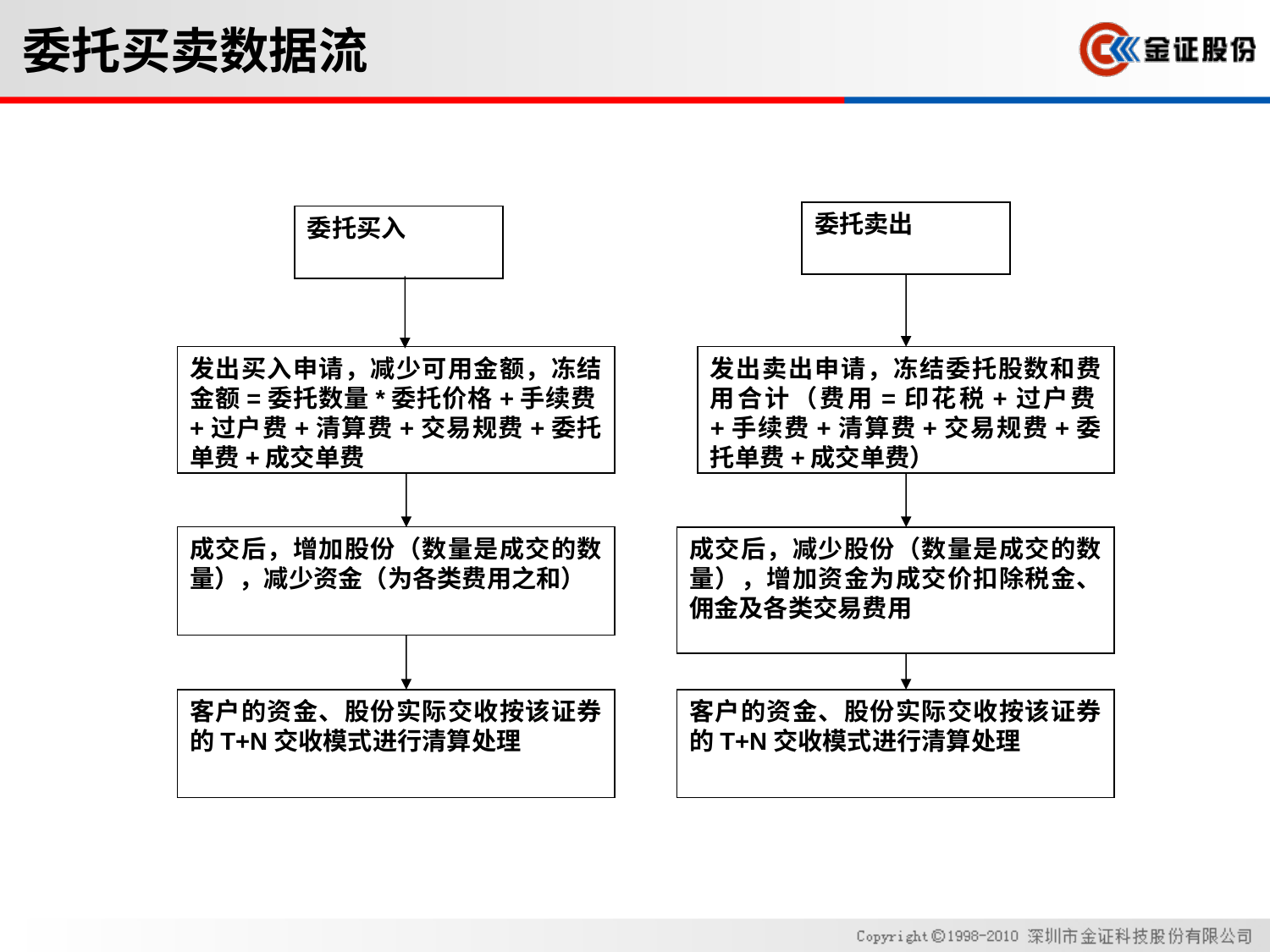

# 委托买卖数据流

委托卖出
委托买入

发出买入申请，减少可用金额，冻结金额=委托数量*委托价格+手续费+过户费+清算费+交易规费+委托单费+成交单费
发出卖出申请，冻结委托股数和费用合计（费用=印花税+过户费+手续费+清算费+交易规费+委托单费+成交单费）

成交后，增加股份（数量是成交的数量），减少资金（为各类费用之和）
成交后，减少股份（数量是成交的数量），增加资金为成交价扣除税金、佣金及各类交易费用

客户的资金、股份实际交收按该证券的T+N交收模式进行清算处理
客户的资金、股份实际交收按该证券的T+N交收模式进行清算处理